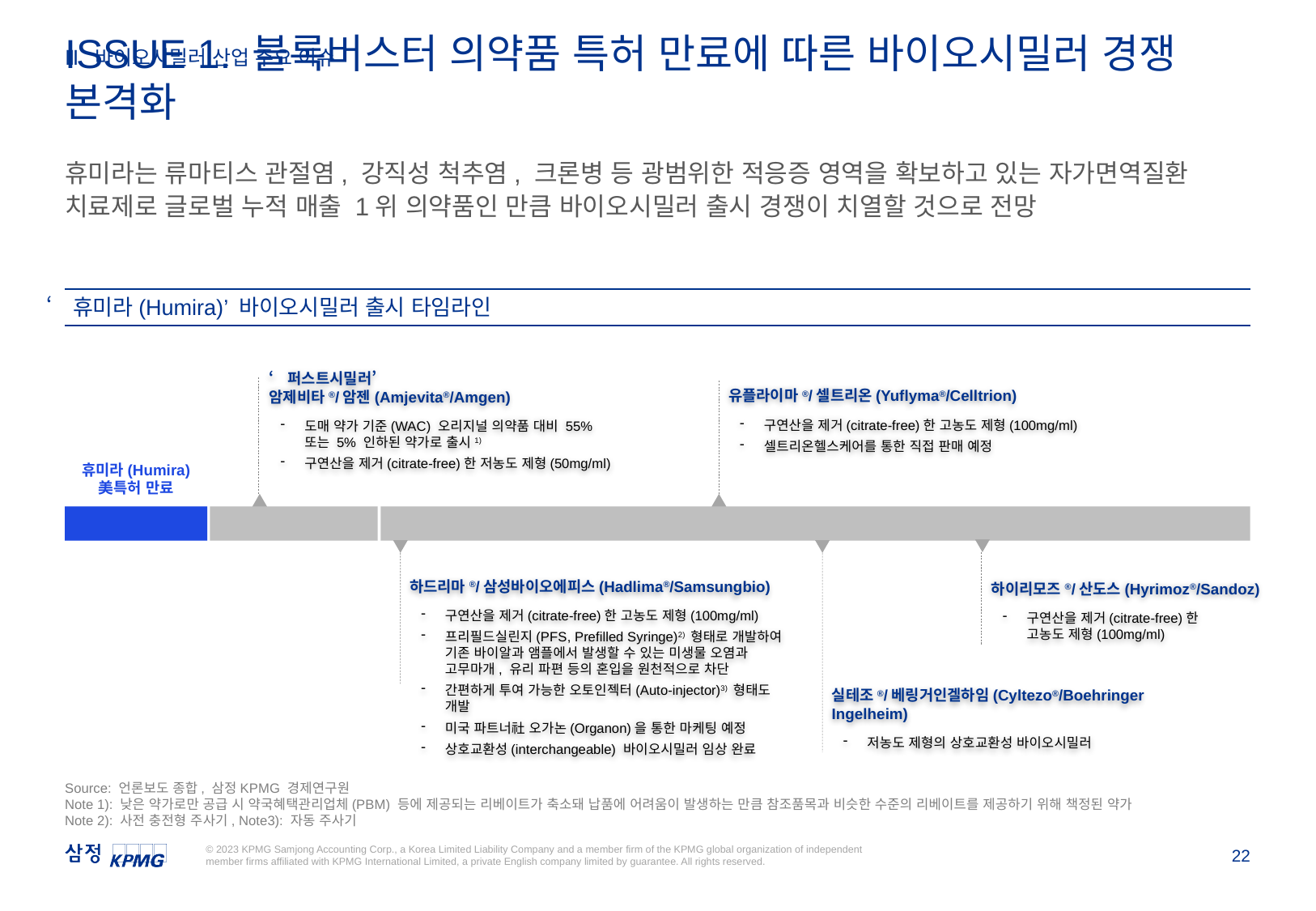

Ⅲ. 바이오시밀러 산업 주요 이슈
ISSUE 1. 블록버스터 의약품 특허 만료에 따른 바이오시밀러 경쟁 본격화
휴미라는 류마티스 관절염, 강직성 척추염, 크론병 등 광범위한 적응증 영역을 확보하고 있는 자가면역질환 치료제로 글로벌 누적 매출 1위 의약품인 만큼 바이오시밀러 출시 경쟁이 치열할 것으로 전망
‘휴미라(Humira)’ 바이오시밀러 출시 타임라인
‘퍼스트시밀러’ 암제비타®/암젠(Amjevita®/Amgen)

도매 약가 기준(WAC) 오리지널 의약품 대비 55% 또는 5% 인하된 약가로 출시1)
구연산을 제거(citrate-free)한 저농도 제형(50mg/ml)
유플라이마®/셀트리온(Yuflyma®/Celltrion)

구연산을 제거(citrate-free)한 고농도 제형(100mg/ml)
셀트리온헬스케어를 통한 직접 판매 예정

휴미라(Humira) 美특허 만료
2023.01
2023.01.31
2023.07

하이리모즈®/산도스(Hyrimoz®/Sandoz)

구연산을 제거(citrate-free)한         고농도 제형(100mg/ml)
하드리마®/삼성바이오에피스(Hadlima®/Samsungbio)

구연산을 제거(citrate-free)한 고농도 제형(100mg/ml)
프리필드실린지(PFS, Prefilled Syringe)2) 형태로 개발하여 기존 바이알과 앰플에서 발생할 수 있는 미생물 오염과 고무마개, 유리 파편 등의 혼입을 원천적으로 차단
간편하게 투여 가능한 오토인젝터(Auto-injector)3) 형태도 개발
미국 파트너社 오가논(Organon)을 통한 마케팅 예정
상호교환성(interchangeable) 바이오시밀러 임상 완료
실테조®/베링거인겔하임(Cyltezo®/Boehringer Ingelheim)

저농도 제형의 상호교환성 바이오시밀러
Source: 언론보도 종합, 삼정KPMG 경제연구원
Note 1): 낮은 약가로만 공급 시 약국혜택관리업체(PBM) 등에 제공되는 리베이트가 축소돼 납품에 어려움이 발생하는 만큼 참조품목과 비슷한 수준의 리베이트를 제공하기 위해 책정된 약가
Note 2): 사전 충전형 주사기, Note3): 자동 주사기